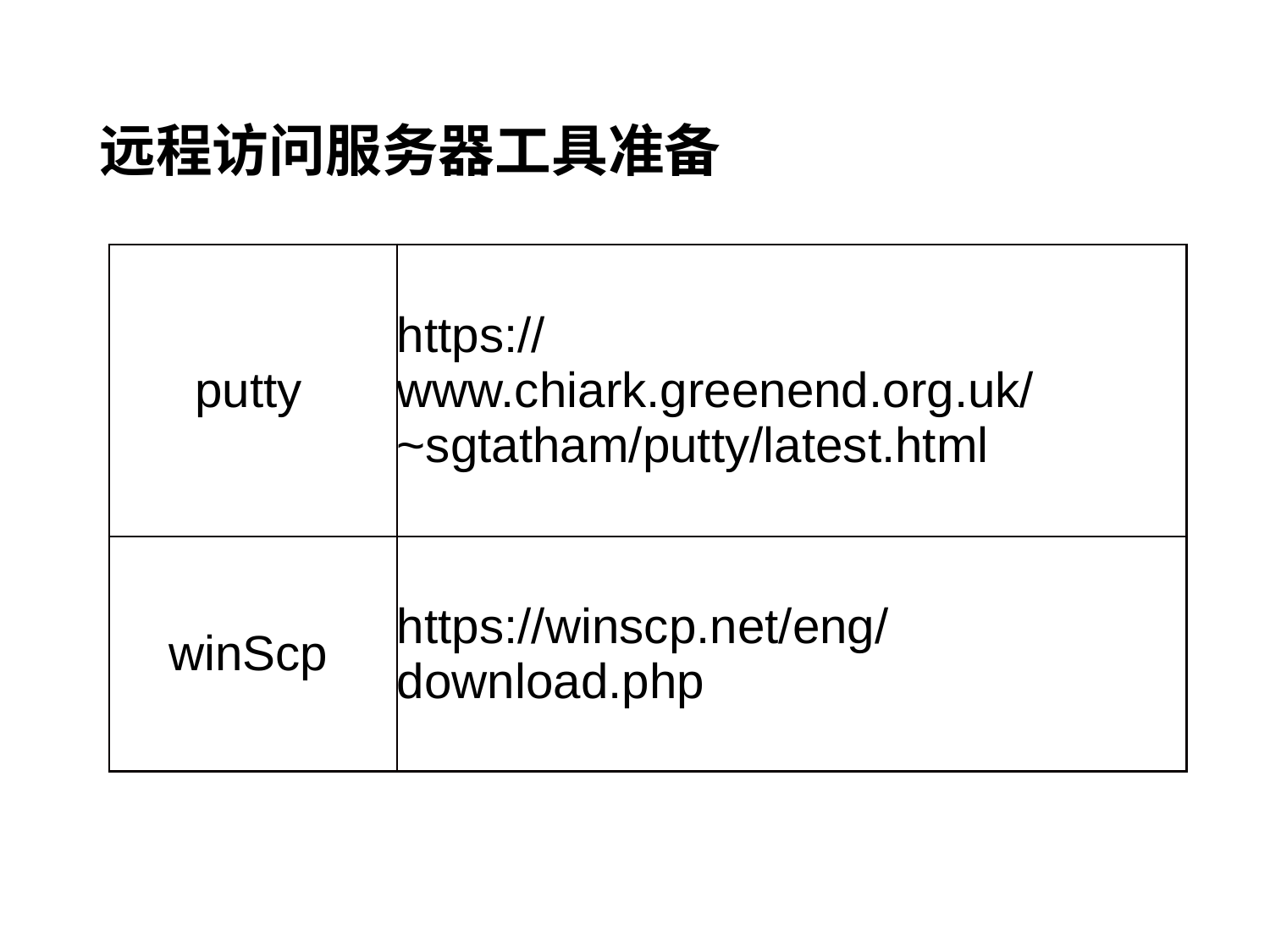

远程访问服务器工具准备
| putty | https://www.chiark.greenend.org.uk/~sgtatham/putty/latest.html |
| --- | --- |
| winScp | https://winscp.net/eng/download.php |